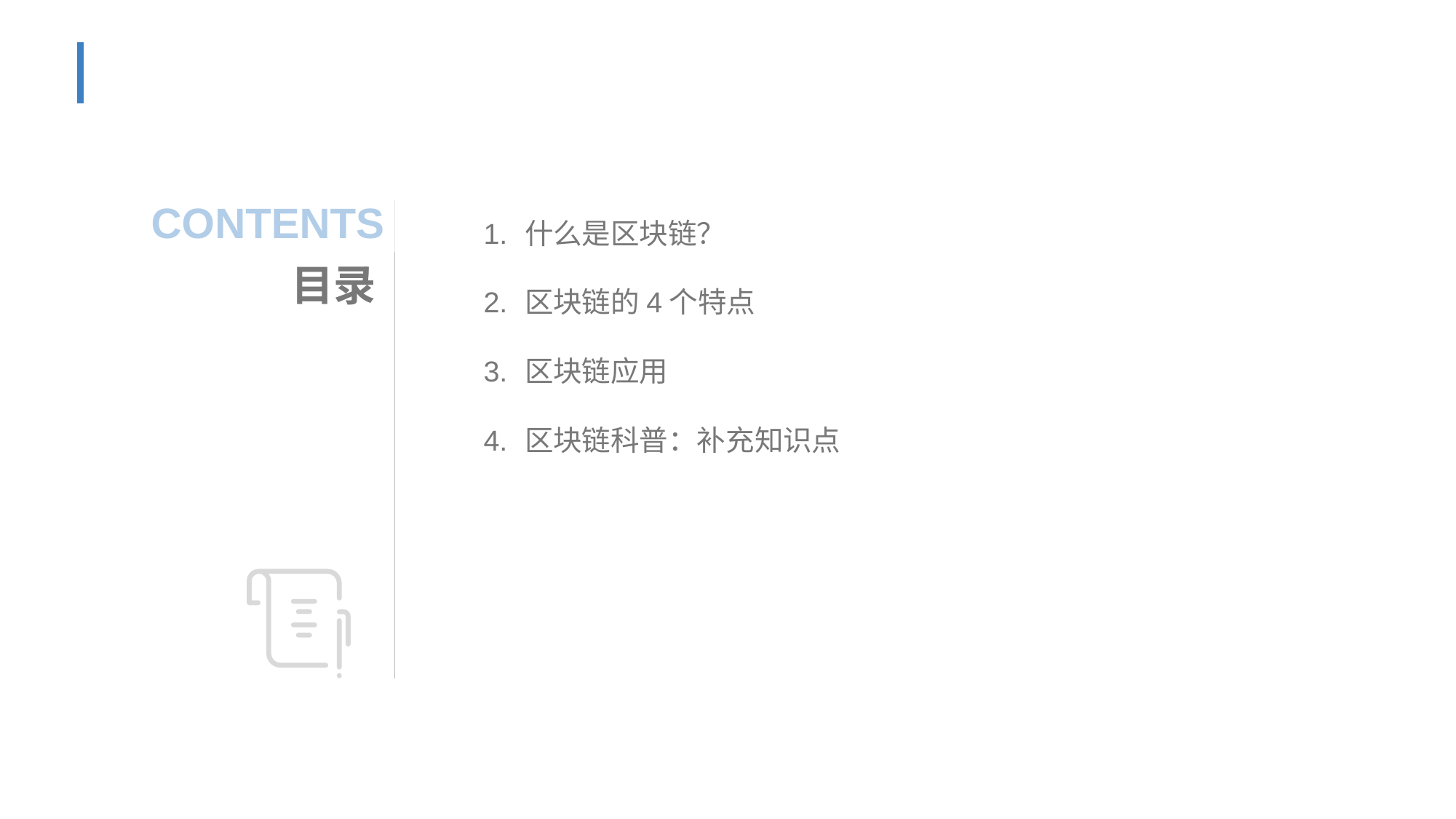

什么是区块链？
区块链的4个特点
区块链应用
区块链科普：补充知识点
CO NTENTS
目录